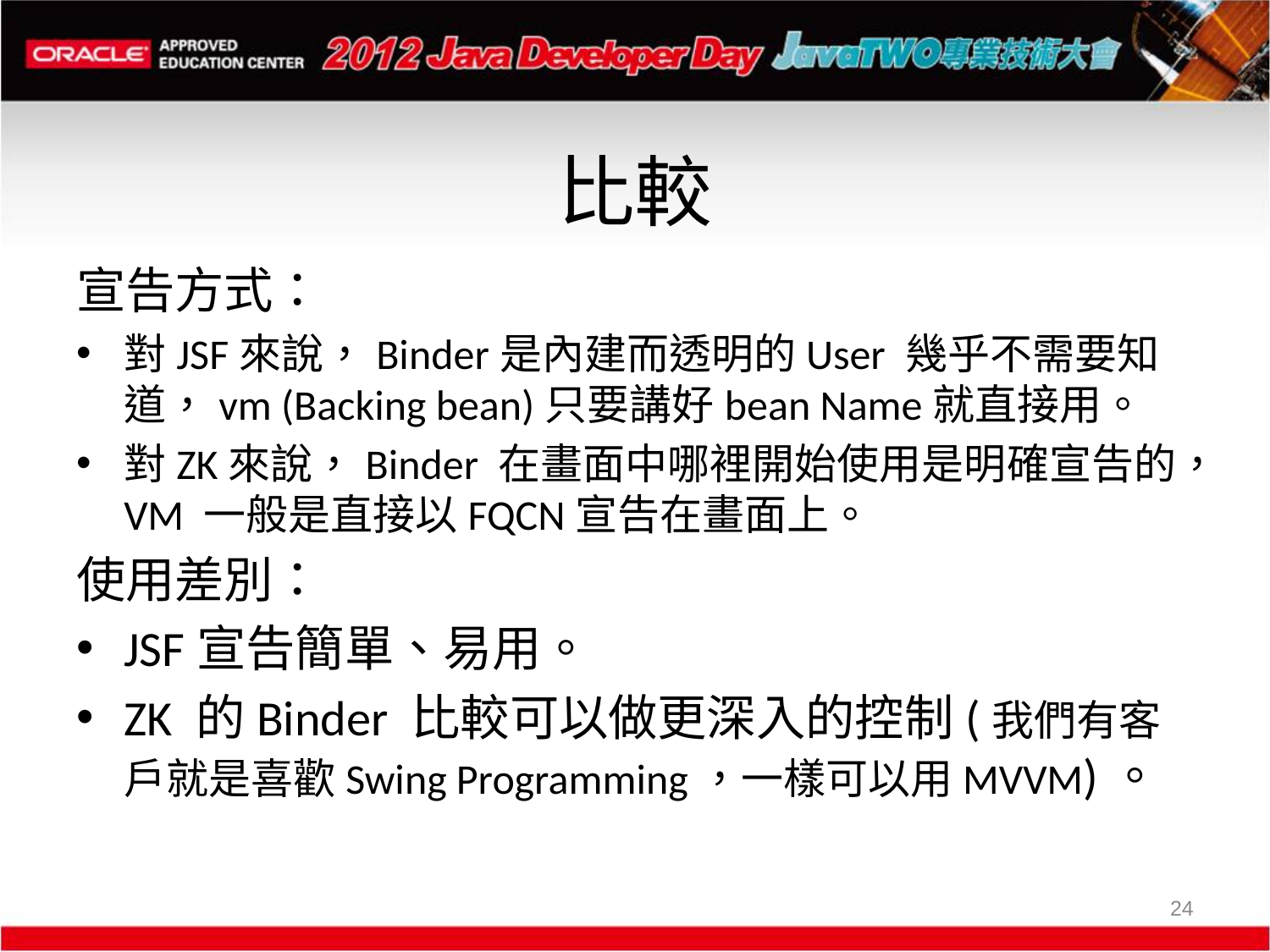

# 比較
宣告方式：
對JSF來說，Binder是內建而透明的User 幾乎不需要知道，vm (Backing bean)只要講好bean Name就直接用。
對ZK來說，Binder 在畫面中哪裡開始使用是明確宣告的，VM 一般是直接以FQCN宣告在畫面上。
使用差別：
JSF宣告簡單、易用。
ZK 的Binder 比較可以做更深入的控制(我們有客戶就是喜歡Swing Programming，一樣可以用MVVM)。
24